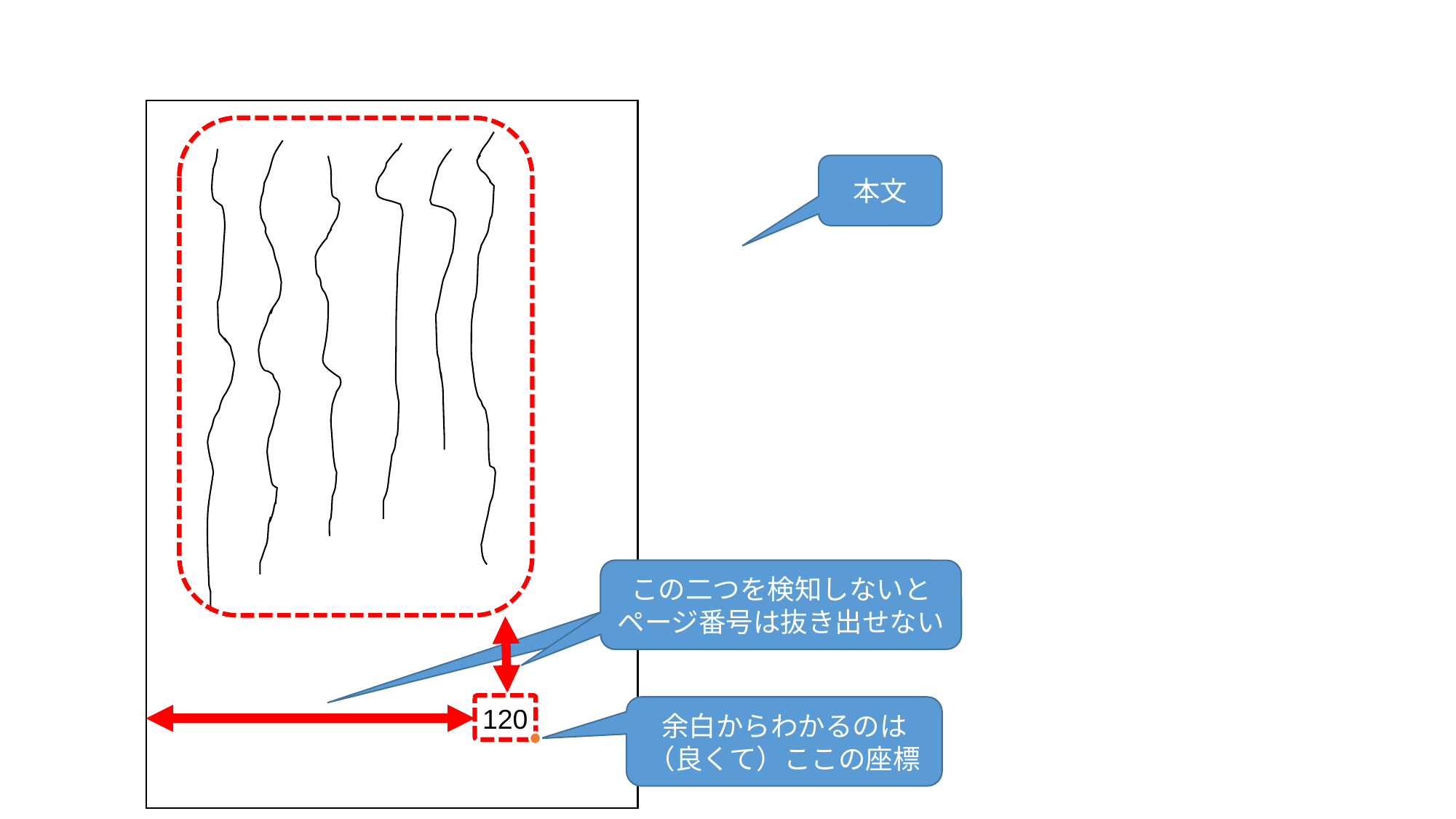

本文

ここも検知しないとページ番号は抜き出せない
この二つを検知しないとページ番号は抜き出せない

120
余白からわかるのは
（良くて）ここの座標